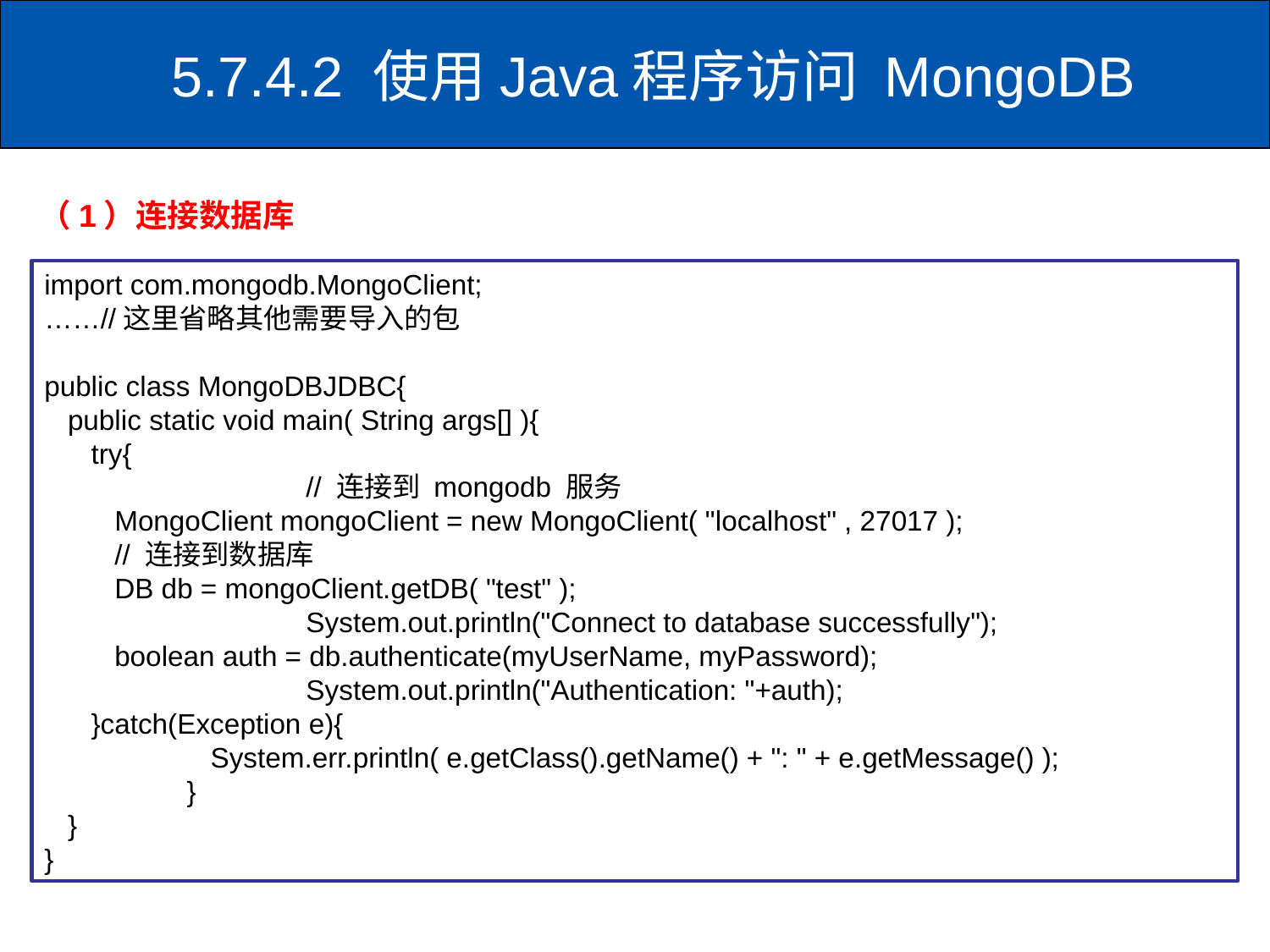

5.7.4.2 使用Java程序访问 MongoDB
（1）连接数据库
import com.mongodb.MongoClient;
……//这里省略其他需要导入的包

public class MongoDBJDBC{
   public static void main( String args[] ){
      try{
		 // 连接到 mongodb 服务
         MongoClient mongoClient = new MongoClient( "localhost" , 27017 );
         // 连接到数据库
         DB db = mongoClient.getDB( "test" );
		 System.out.println("Connect to database successfully");
         boolean auth = db.authenticate(myUserName, myPassword);
		 System.out.println("Authentication: "+auth);
      }catch(Exception e){
	     System.err.println( e.getClass().getName() + ": " + e.getMessage() );
	  }
   }
}